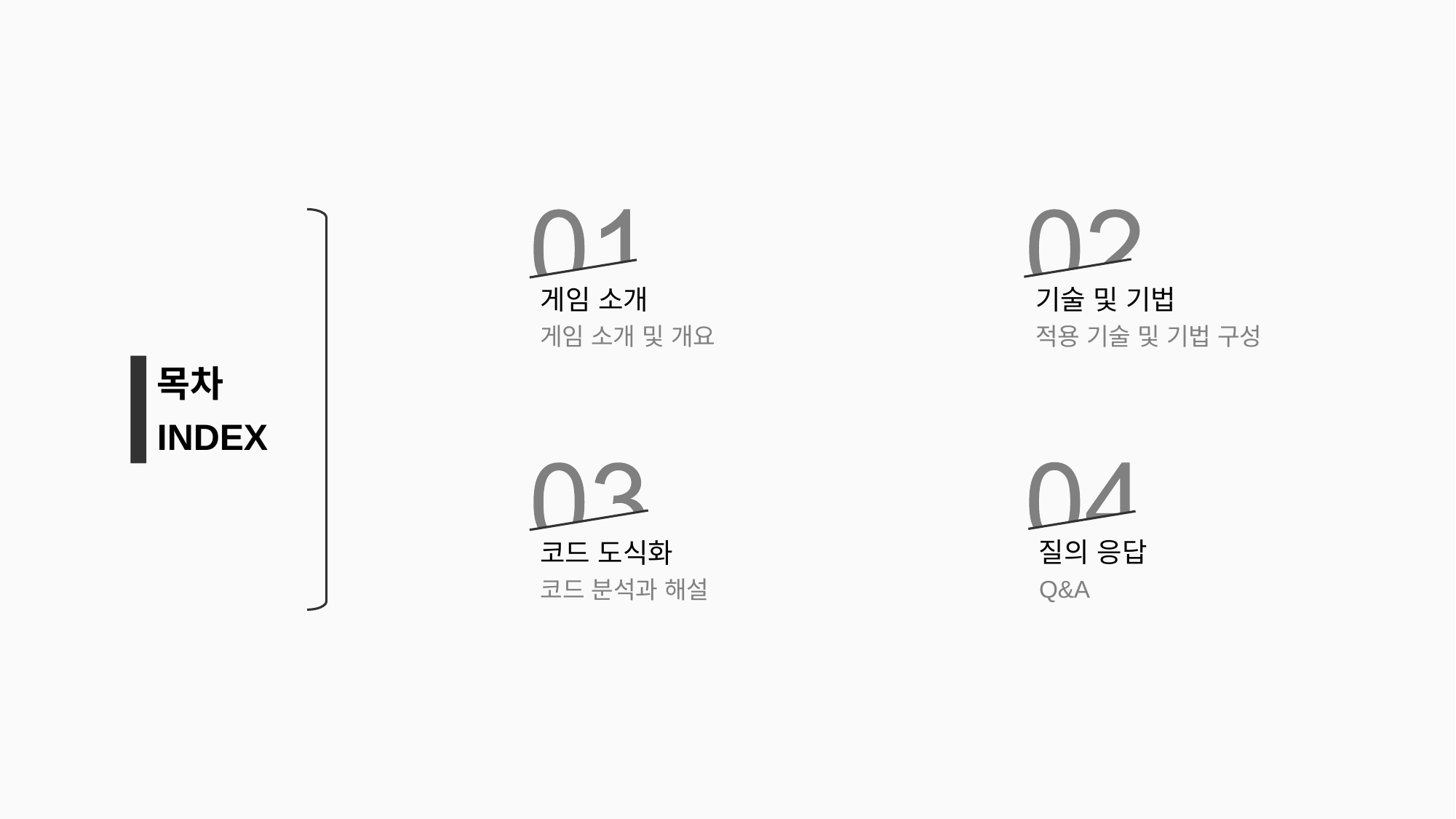

04

게임 소개
기술 및 기법
게임 소개 및 개요
적용 기술 및 기법 구성

질의 응답
코드 도식화
Q&A
코드 분석과 해설

목차
INDEX